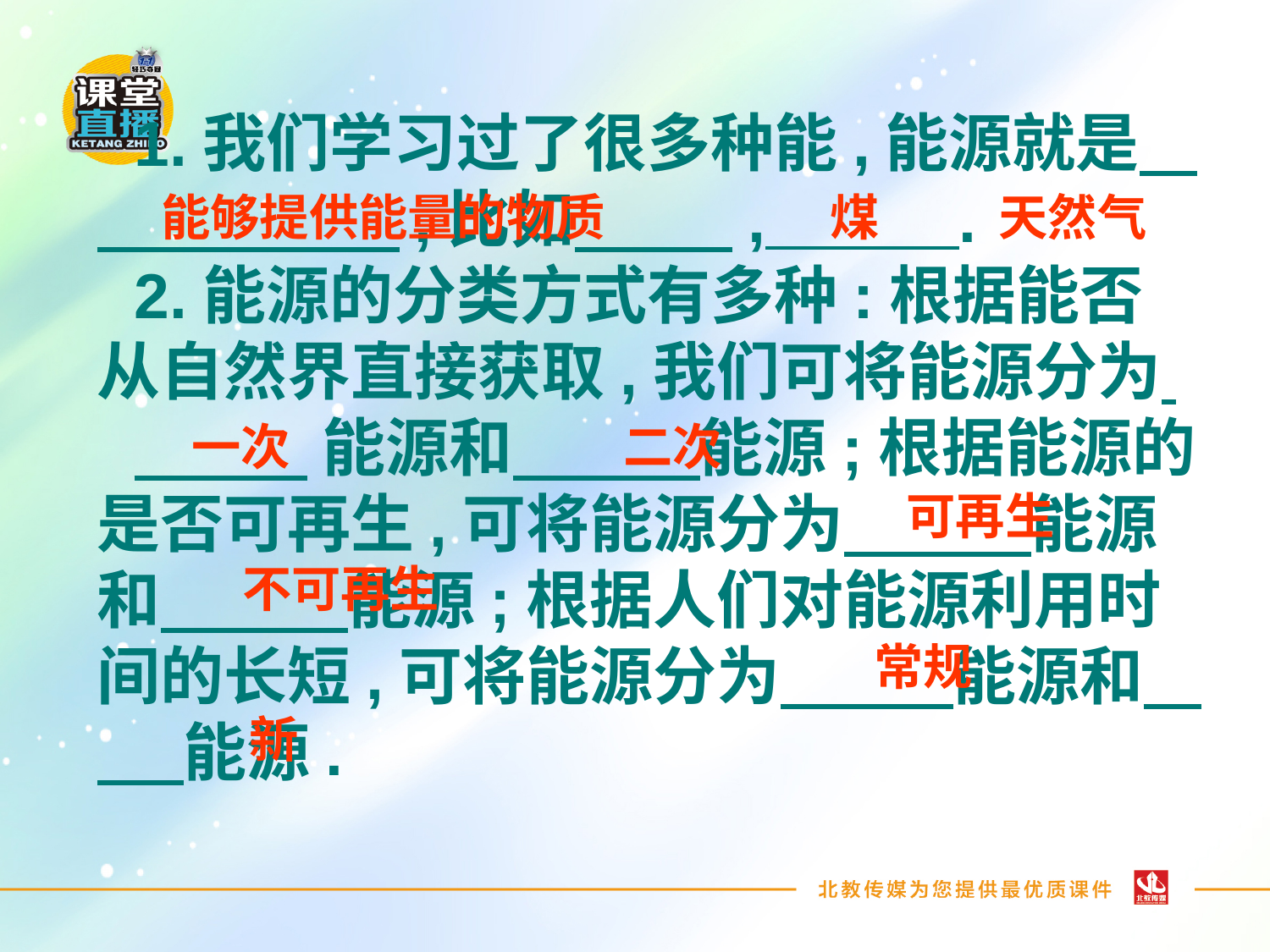

1.我们学习过了很多种能,能源就是                          ,比如           ,           .
2.能源的分类方式有多种:根据能否从自然界直接获取,我们可将能源分为
            能源和             能源;根据能源的是否可再生,可将能源分为             能源和             能源;根据人们对能源利用时间的长短,可将能源分为            能源和           能源.
能够提供能量的物质
煤
天然气
一次
二次
可再生
不可再生
常规
新